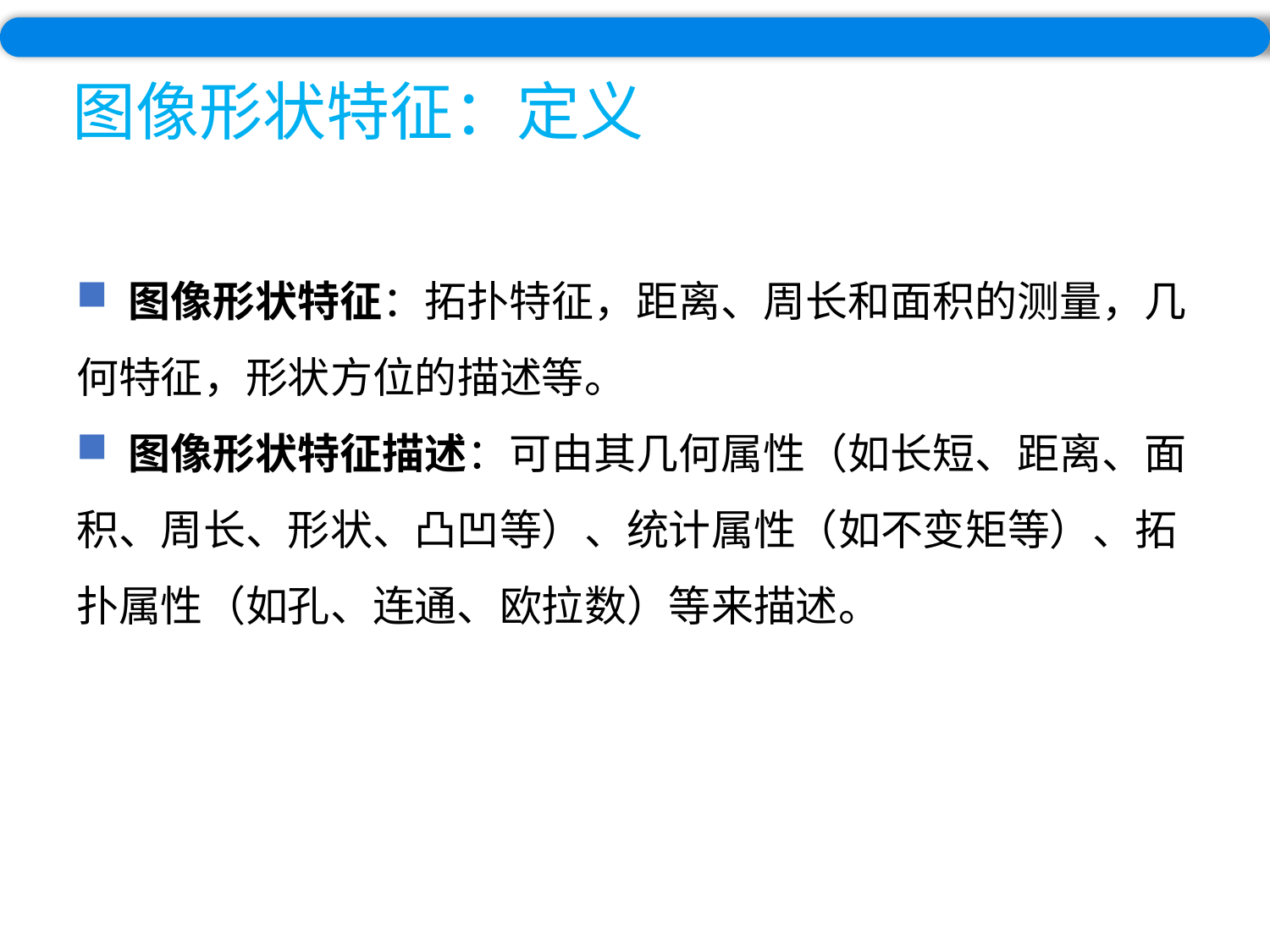

图像形状特征：定义

 图像形状特征：拓扑特征，距离、周长和面积的测量，几何特征，形状方位的描述等。
 图像形状特征描述：可由其几何属性（如长短、距离、面积、周长、形状、凸凹等）、统计属性（如不变矩等）、拓扑属性（如孔、连通、欧拉数）等来描述。